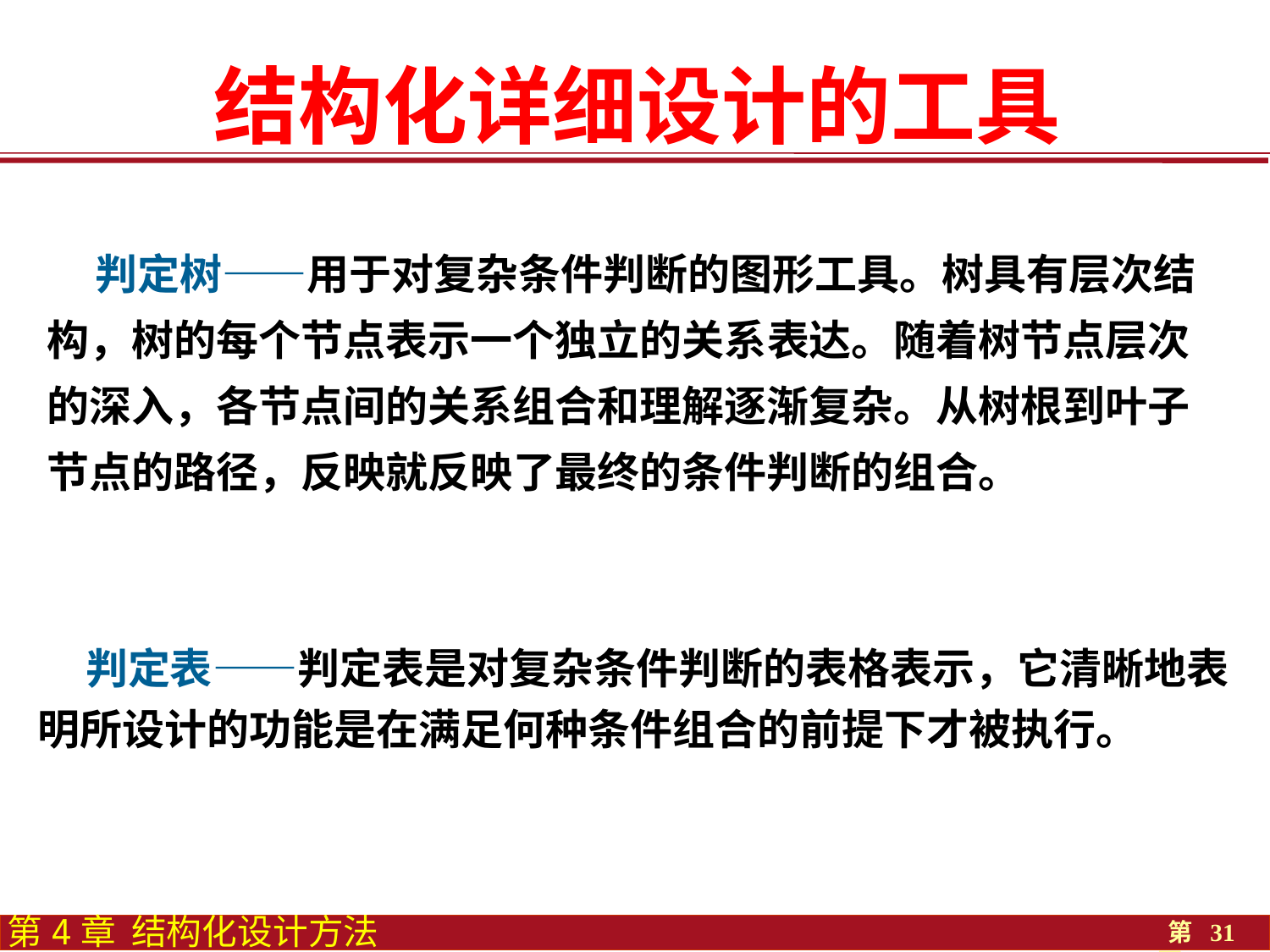

结构化详细设计的工具
    判定树——用于对复杂条件判断的图形工具。树具有层次结构，树的每个节点表示一个独立的关系表达。随着树节点层次的深入，各节点间的关系组合和理解逐渐复杂。从树根到叶子节点的路径，反映就反映了最终的条件判断的组合。
    判定表——判定表是对复杂条件判断的表格表示，它清晰地表明所设计的功能是在满足何种条件组合的前提下才被执行。